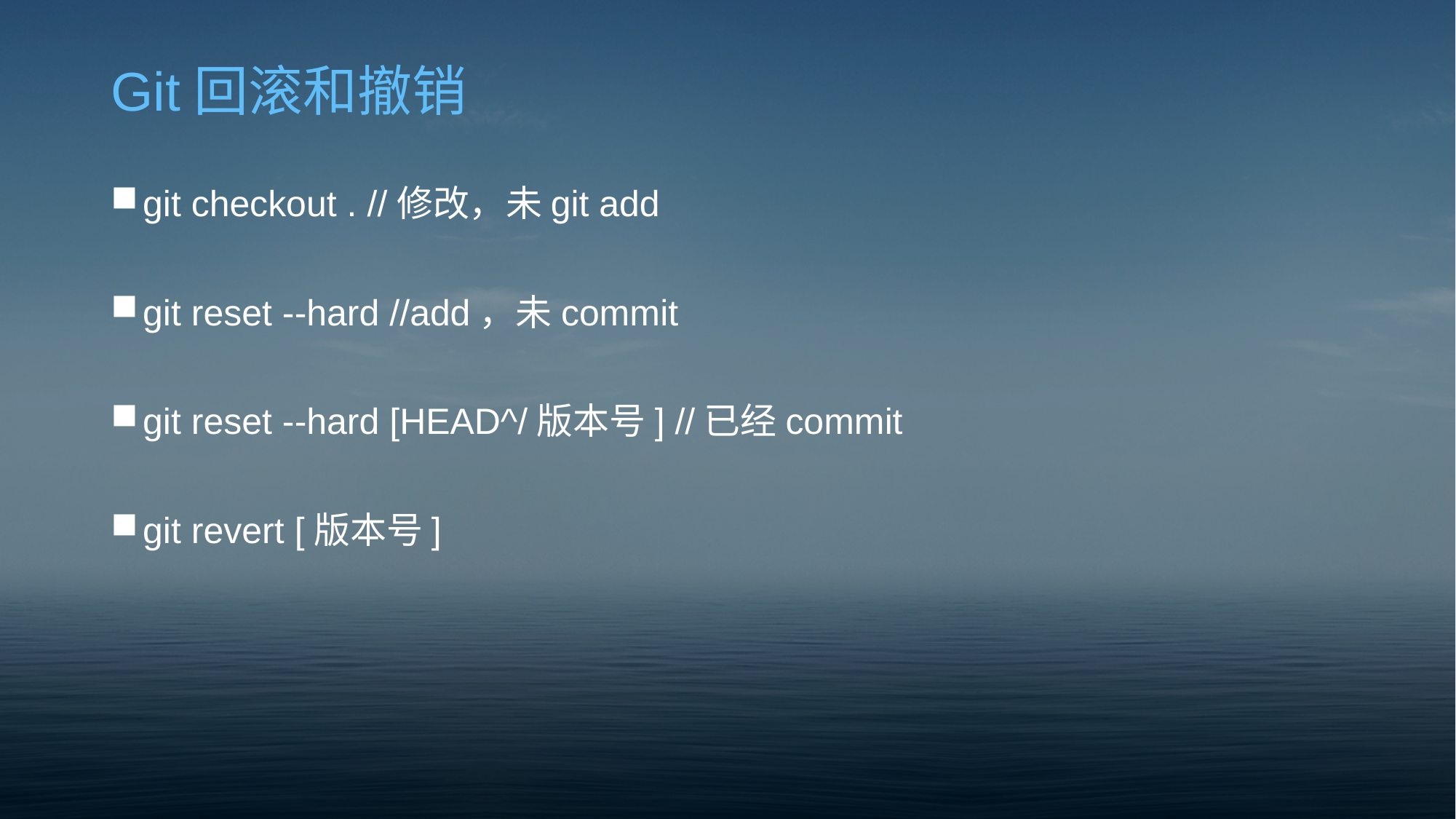

# Git回滚和撤销
git checkout . //修改，未git add

git reset --hard //add，未commit

git reset --hard [HEAD^/版本号] //已经commit

git revert [版本号]